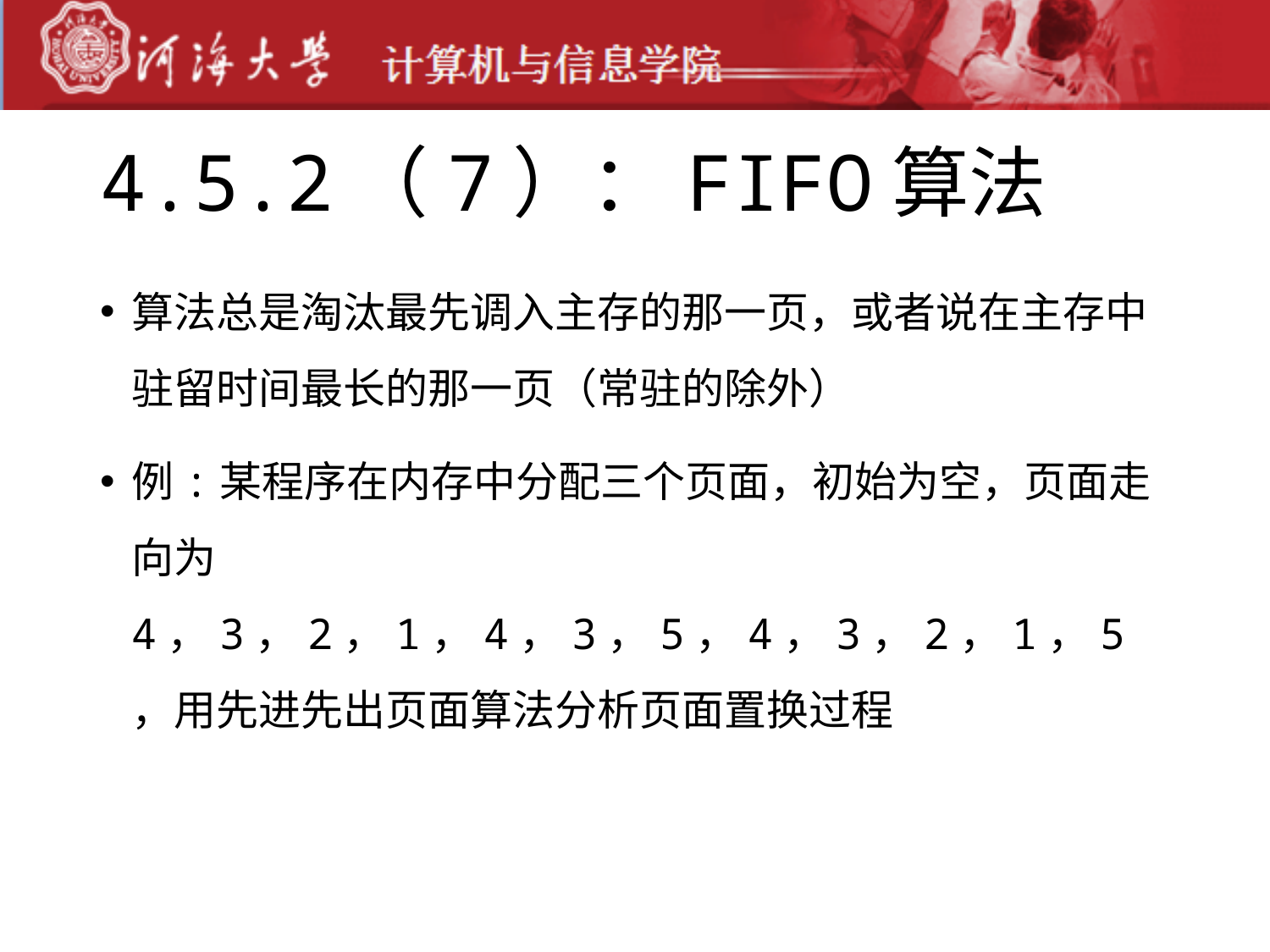

# 4.5.2（7）：FIFO算法
算法总是淘汰最先调入主存的那一页，或者说在主存中驻留时间最长的那一页（常驻的除外）
例:某程序在内存中分配三个页面，初始为空，页面走向为4，3，2，1，4，3，5，4，3，2，1，5，用先进先出页面算法分析页面置换过程